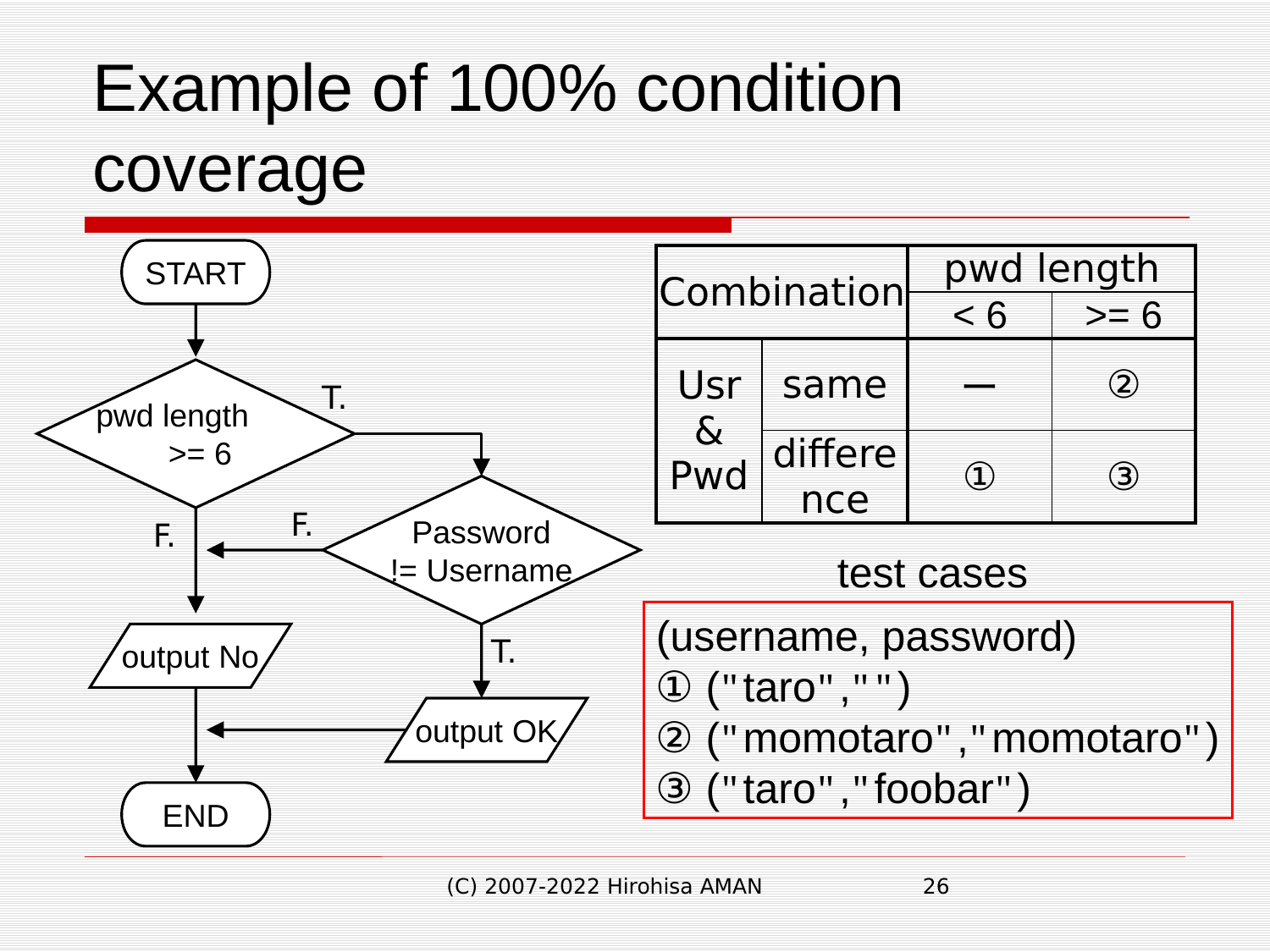

# Example of 100% condition coverage
START
| Combination |  | pwd length |  |
| --- | --- | --- | --- |
|  |  | < 6 | >= 6 |
| Usr & Pwd | same | ー | ② |
|  | difference | ① | ③ |

pwd length
 >= 6
T.

Password
!= Username
F.

F.
test cases

(username, password)
① ("taro","")
② ("momotaro","momotaro")
③ ("taro","foobar")
output No

T.

output OK

END
(C) 2007-2022 Hirohisa AMAN
26